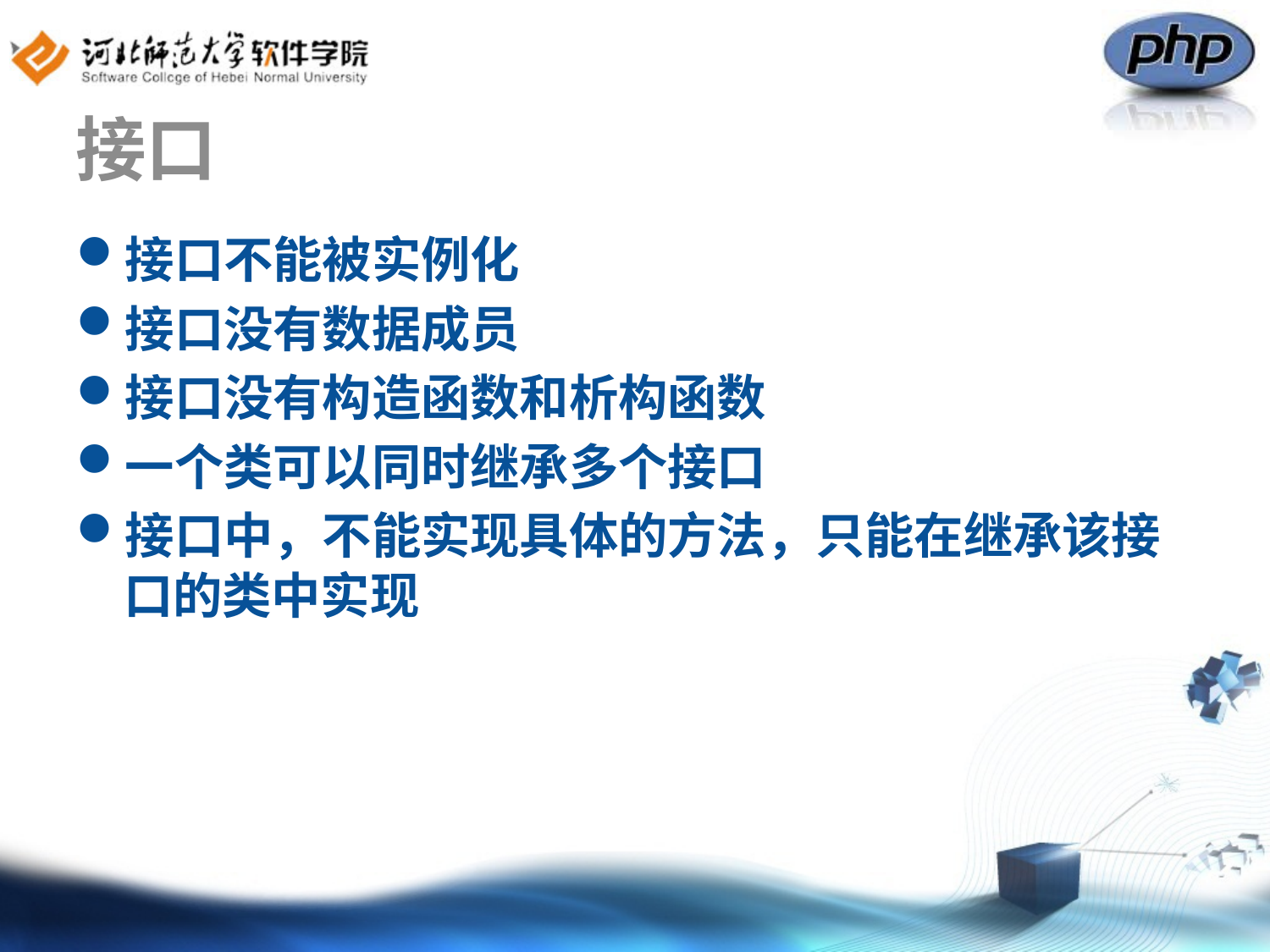

# 接口
接口不能被实例化
接口没有数据成员
接口没有构造函数和析构函数
一个类可以同时继承多个接口
接口中，不能实现具体的方法，只能在继承该接口的类中实现